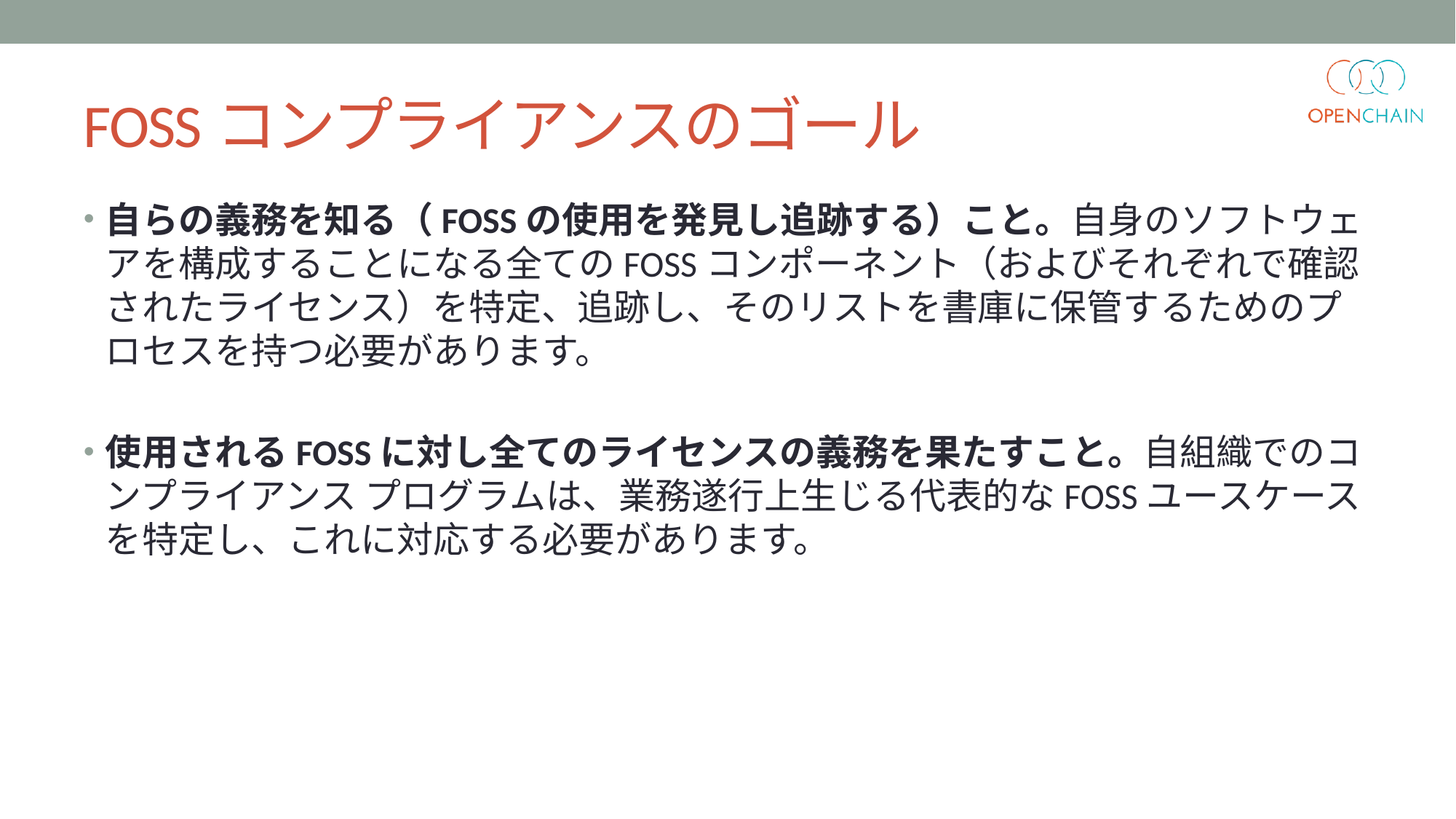

# FOSSコンプライアンスのゴール
自らの義務を知る（FOSSの使用を発見し追跡する）こと。自身のソフトウェアを構成することになる全てのFOSSコンポーネント（およびそれぞれで確認されたライセンス）を特定、追跡し、そのリストを書庫に保管するためのプロセスを持つ必要があります。

使用されるFOSSに対し全てのライセンスの義務を果たすこと。自組織でのコンプライアンス プログラムは、業務遂行上生じる代表的なFOSSユースケースを特定し、これに対応する必要があります。